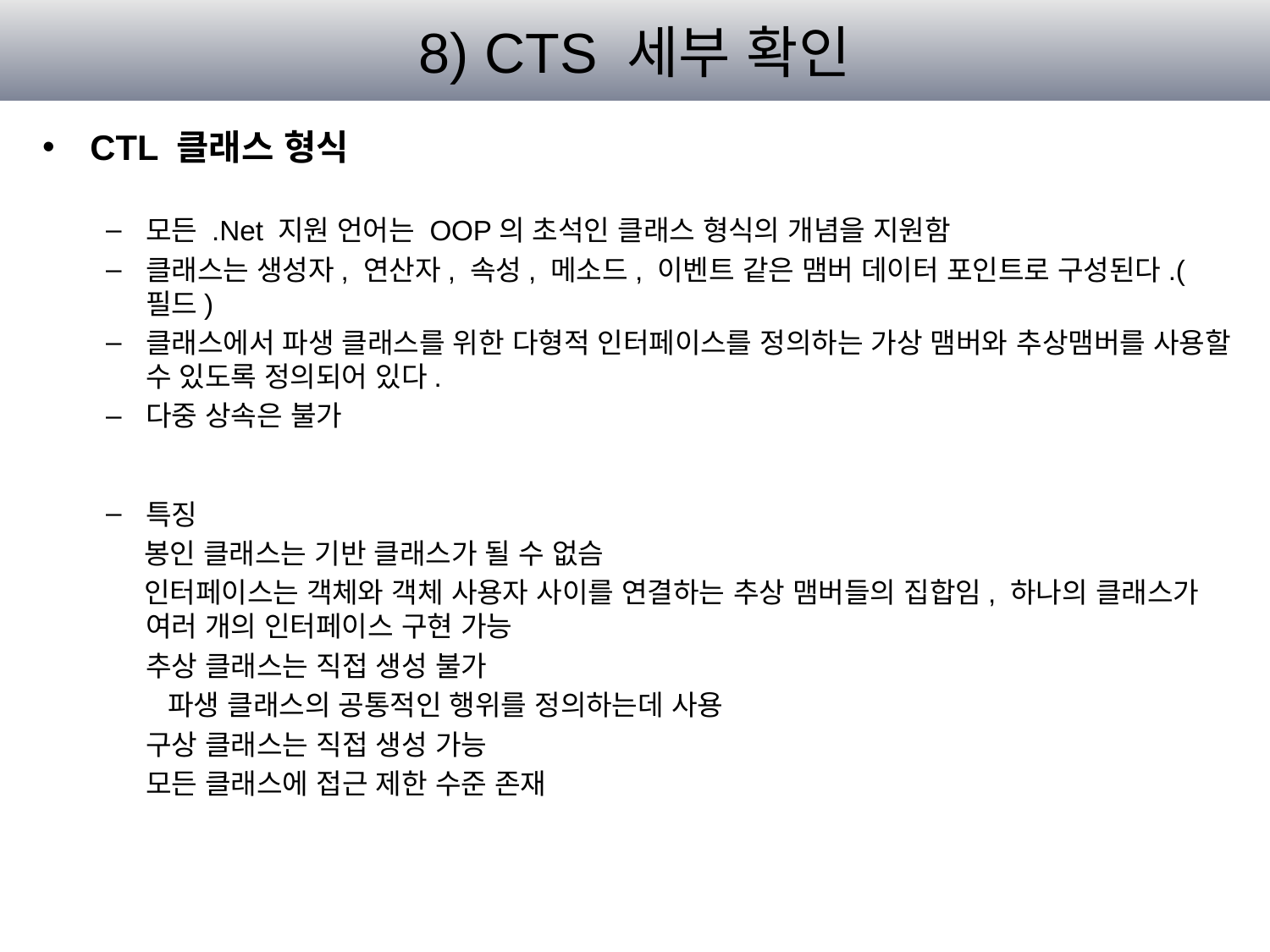

# 8) CTS 세부 확인
CTL 클래스 형식

모든 .Net 지원 언어는 OOP의 초석인 클래스 형식의 개념을 지원함
클래스는 생성자, 연산자, 속성, 메소드, 이벤트 같은 맴버 데이터 포인트로 구성된다.(필드)
클래스에서 파생 클래스를 위한 다형적 인터페이스를 정의하는 가상 맴버와 추상맴버를 사용할 수 있도록 정의되어 있다.
다중 상속은 불가

특징
    봉인 클래스는 기반 클래스가 될 수 없슴
    인터페이스는 객체와 객체 사용자 사이를 연결하는 추상 맴버들의 집합임, 하나의 클래스가 여러 개의 인터페이스 구현 가능
	추상 클래스는 직접 생성 불가
	  파생 클래스의 공통적인 행위를 정의하는데 사용
	구상 클래스는 직접 생성 가능
	모든 클래스에 접근 제한 수준 존재